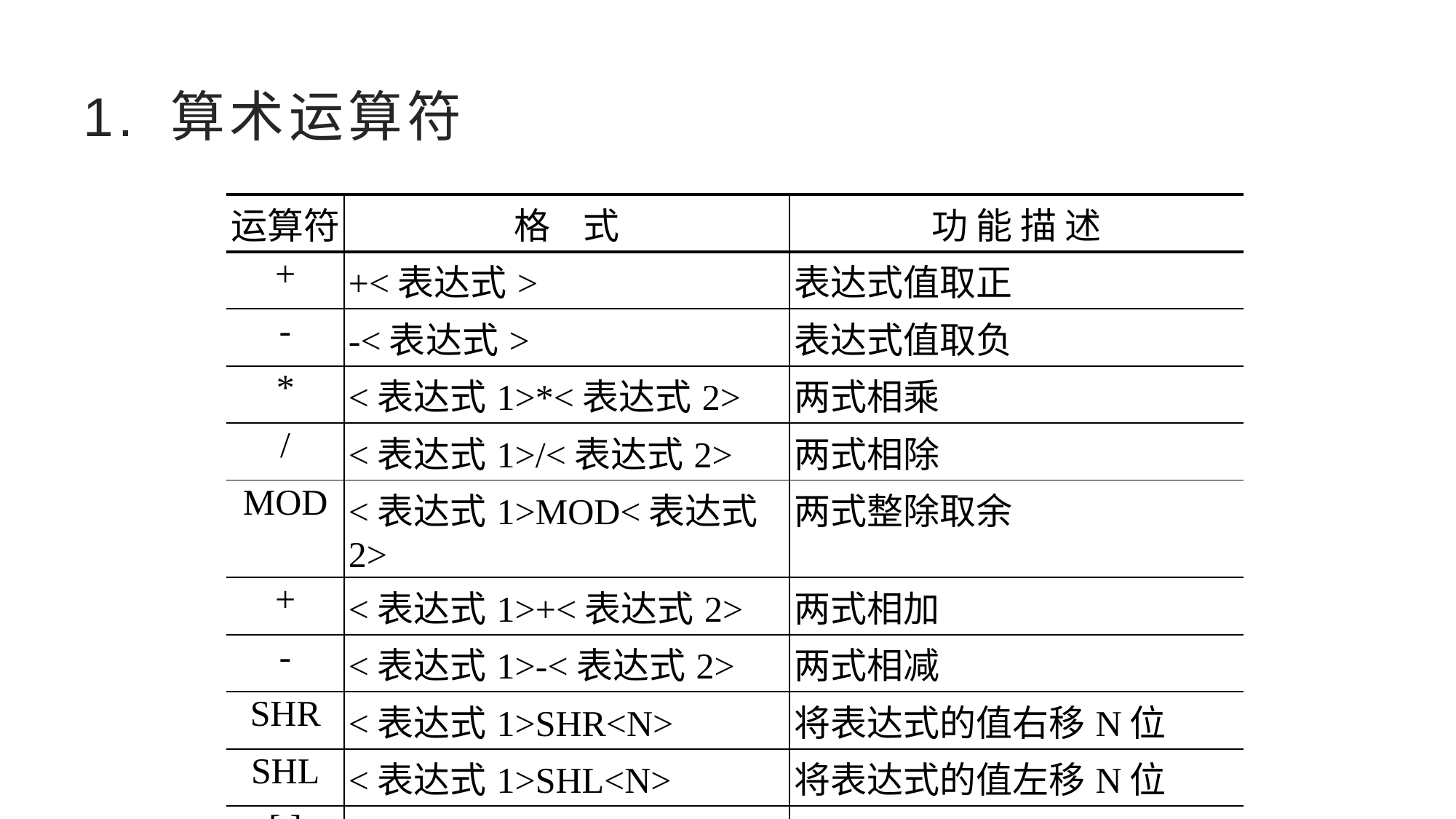

# 1. 算术运算符

| 运算符 | 格 式 | 功 能 描 述 |
| --- | --- | --- |
| + | +<表达式> | 表达式值取正 |
| - | -<表达式> | 表达式值取负 |
| \* | <表达式1>\*<表达式2> | 两式相乘 |
| / | <表达式1>/<表达式2> | 两式相除 |
| MOD | <表达式1>MOD<表达式2> | 两式整除取余 |
| + | <表达式1>+<表达式2> | 两式相加 |
| - | <表达式1>-<表达式2> | 两式相减 |
| SHR | <表达式1>SHR<N> | 将表达式的值右移N位 |
| SHL | <表达式1>SHL<N> | 将表达式的值左移N位 |
| [ ] | <表达式1>[表达式2] | 等同<表达式1>+<表达式2> |